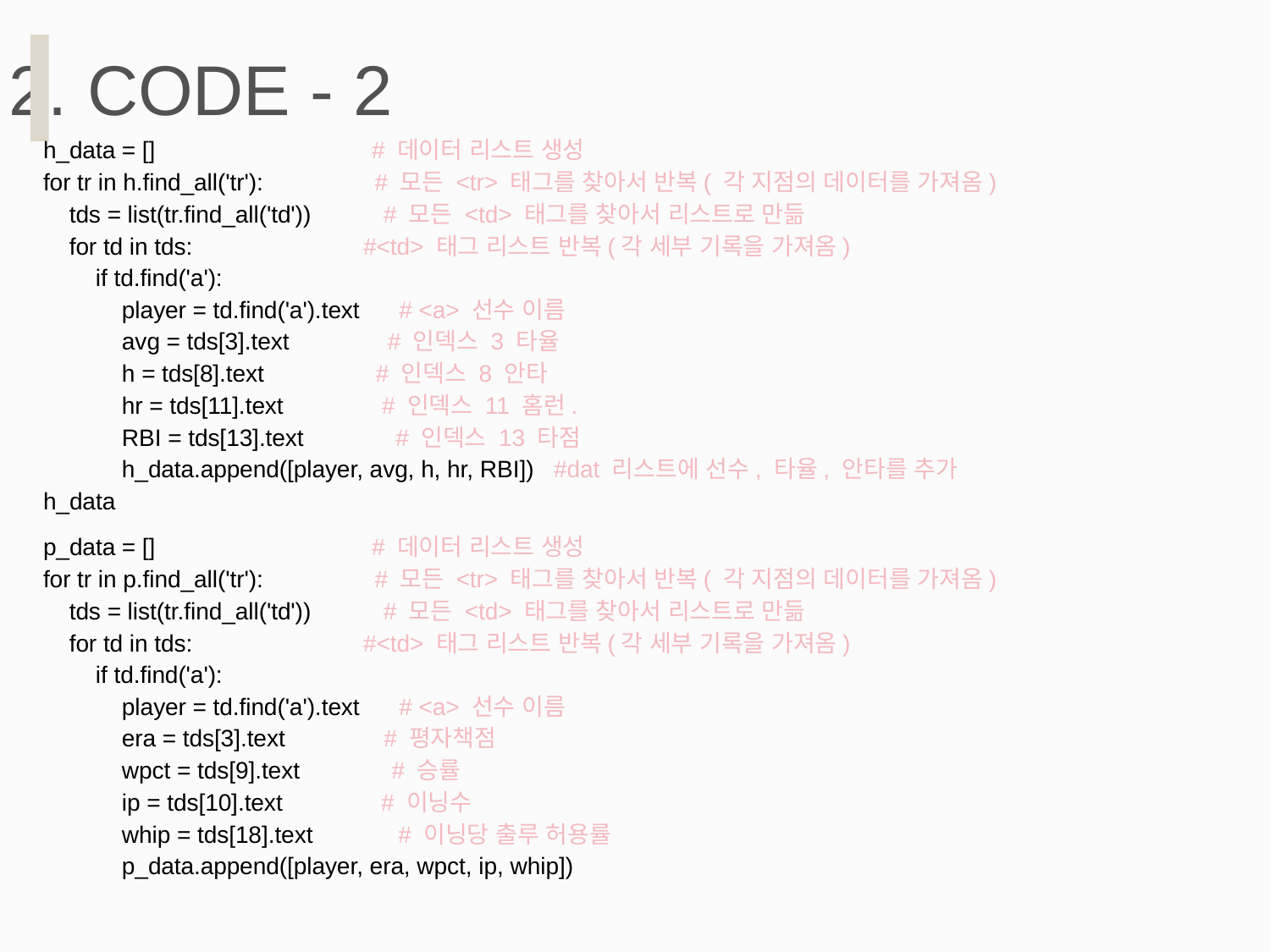

2. CODE - 2
h_data = []                                 # 데이터 리스트 생성
for tr in h.find_all('tr'):                 # 모든 <tr> 태그를 찾아서 반복( 각 지점의 데이터를 가져옴)
    tds = list(tr.find_all('td'))           # 모든 <td> 태그를 찾아서 리스트로 만듦
    for td in tds:                          #<td> 태그 리스트 반복(각 세부 기록을 가져옴)
        if td.find('a'):
            player = td.find('a').text      # <a> 선수 이름
            avg = tds[3].text               # 인덱스 3 타율
            h = tds[8].text                 # 인덱스 8 안타
            hr = tds[11].text               # 인덱스 11 홈런.
            RBI = tds[13].text              # 인덱스 13 타점
            h_data.append([player, avg, h, hr, RBI])   #dat 리스트에 선수, 타율, 안타를 추가
h_data
p_data = []                                 # 데이터 리스트 생성
for tr in p.find_all('tr'):                 # 모든 <tr> 태그를 찾아서 반복( 각 지점의 데이터를 가져옴)
    tds = list(tr.find_all('td'))           # 모든 <td> 태그를 찾아서 리스트로 만듦
    for td in tds:                          #<td> 태그 리스트 반복(각 세부 기록을 가져옴)
        if td.find('a'):
            player = td.find('a').text      # <a> 선수 이름
            era = tds[3].text               # 평자책점
            wpct = tds[9].text              # 승률
            ip = tds[10].text               # 이닝수
            whip = tds[18].text             # 이닝당 출루 허용률
            p_data.append([player, era, wpct, ip, whip])